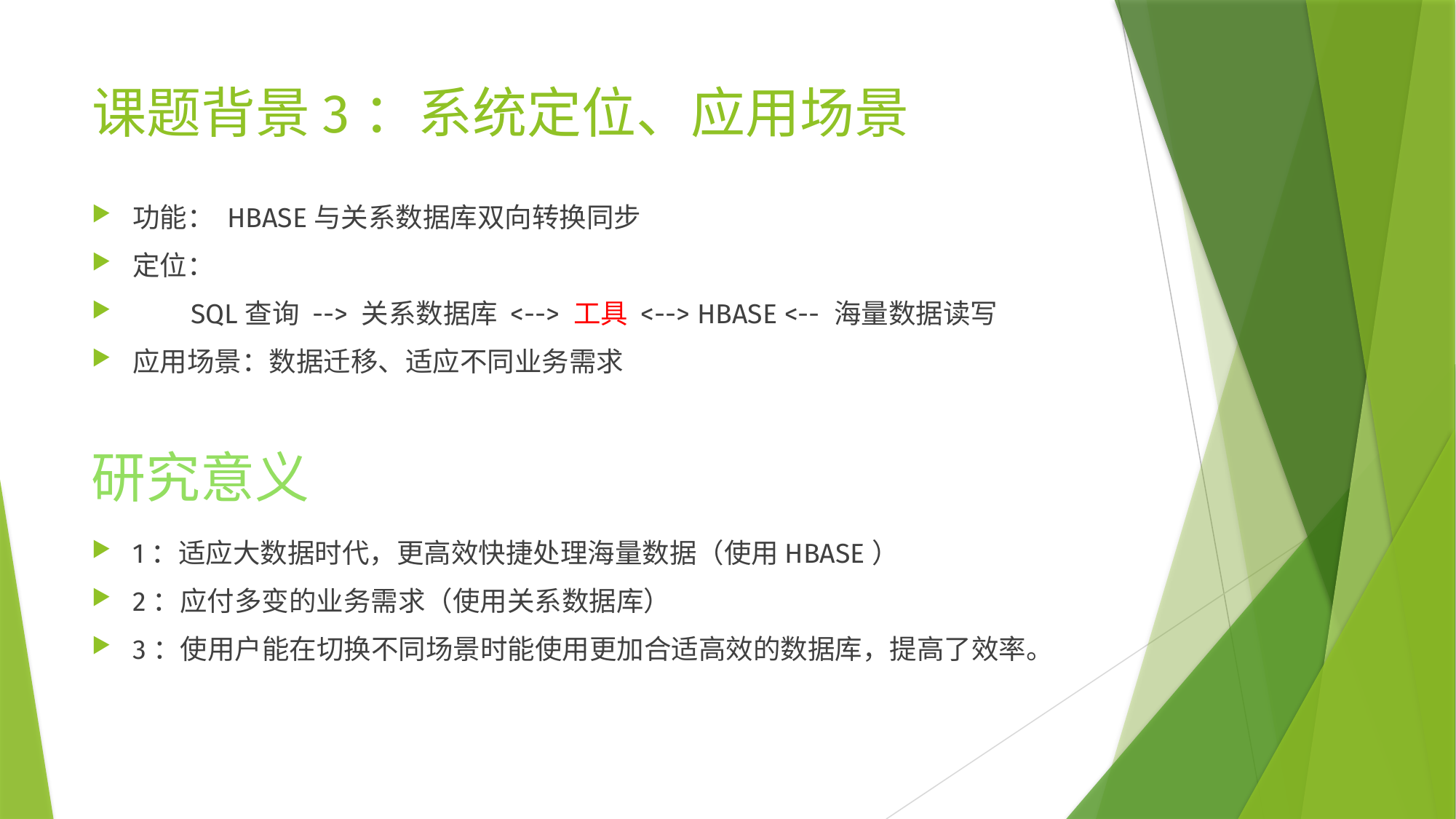

# 课题背景3：系统定位、应用场景
功能： HBASE与关系数据库双向转换同步
定位：
        SQL查询 --> 关系数据库 <--> 工具 <--> HBASE <-- 海量数据读写
应用场景：数据迁移、适应不同业务需求

1：适应大数据时代，更高效快捷处理海量数据（使用HBASE）
2：应付多变的业务需求（使用关系数据库）
3：使用户能在切换不同场景时能使用更加合适高效的数据库，提高了效率。
研究意义